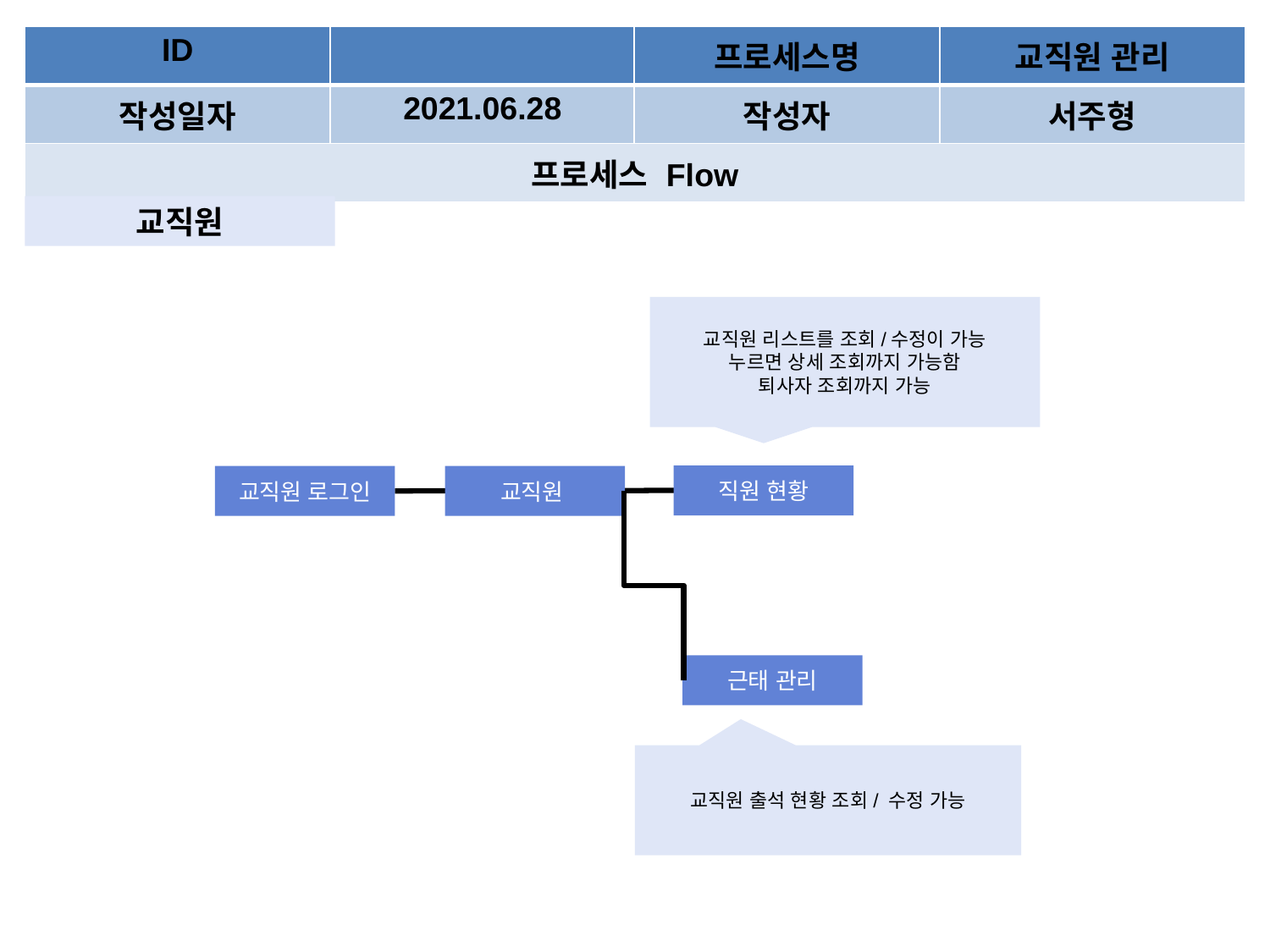

| ID |  |  | 프로세스명 | 교직원 관리 |
| --- | --- | --- | --- | --- |
| 작성일자 |  | 2021.06.28 | 작성자 | 서주형 |
| 프로세스 Flow |  |  |  |  |
교직원
교직원 리스트를 조회/수정이 가능
누르면 상세 조회까지 가능함
퇴사자 조회까지 가능
직원 현황
교직원 로그인
교직원
근태 관리
교직원 출석 현황 조회/ 수정 가능